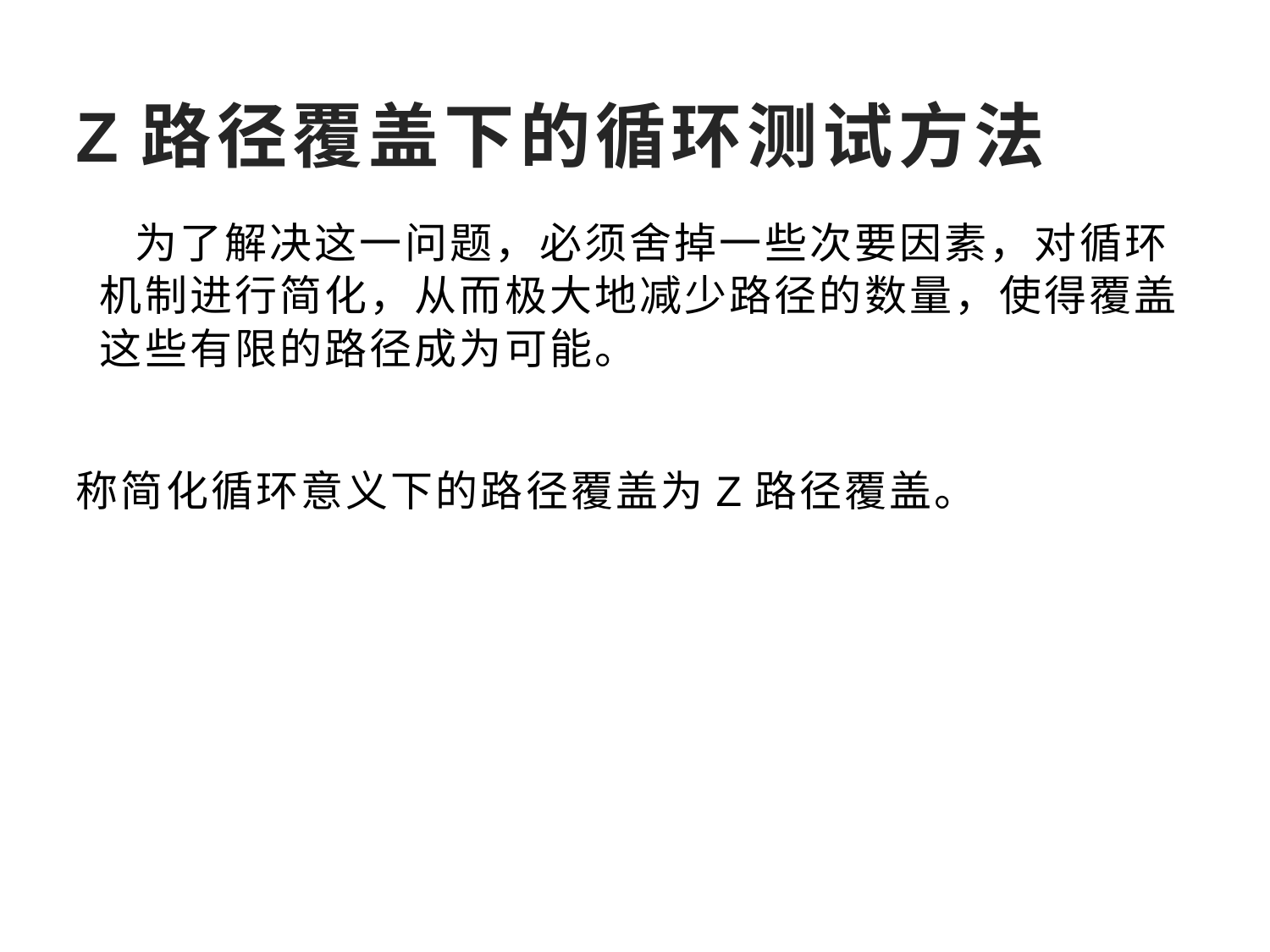

# Z路径覆盖下的循环测试方法
    为了解决这一问题，必须舍掉一些次要因素，对循环机制进行简化，从而极大地减少路径的数量，使得覆盖这些有限的路径成为可能。

称简化循环意义下的路径覆盖为Z路径覆盖。